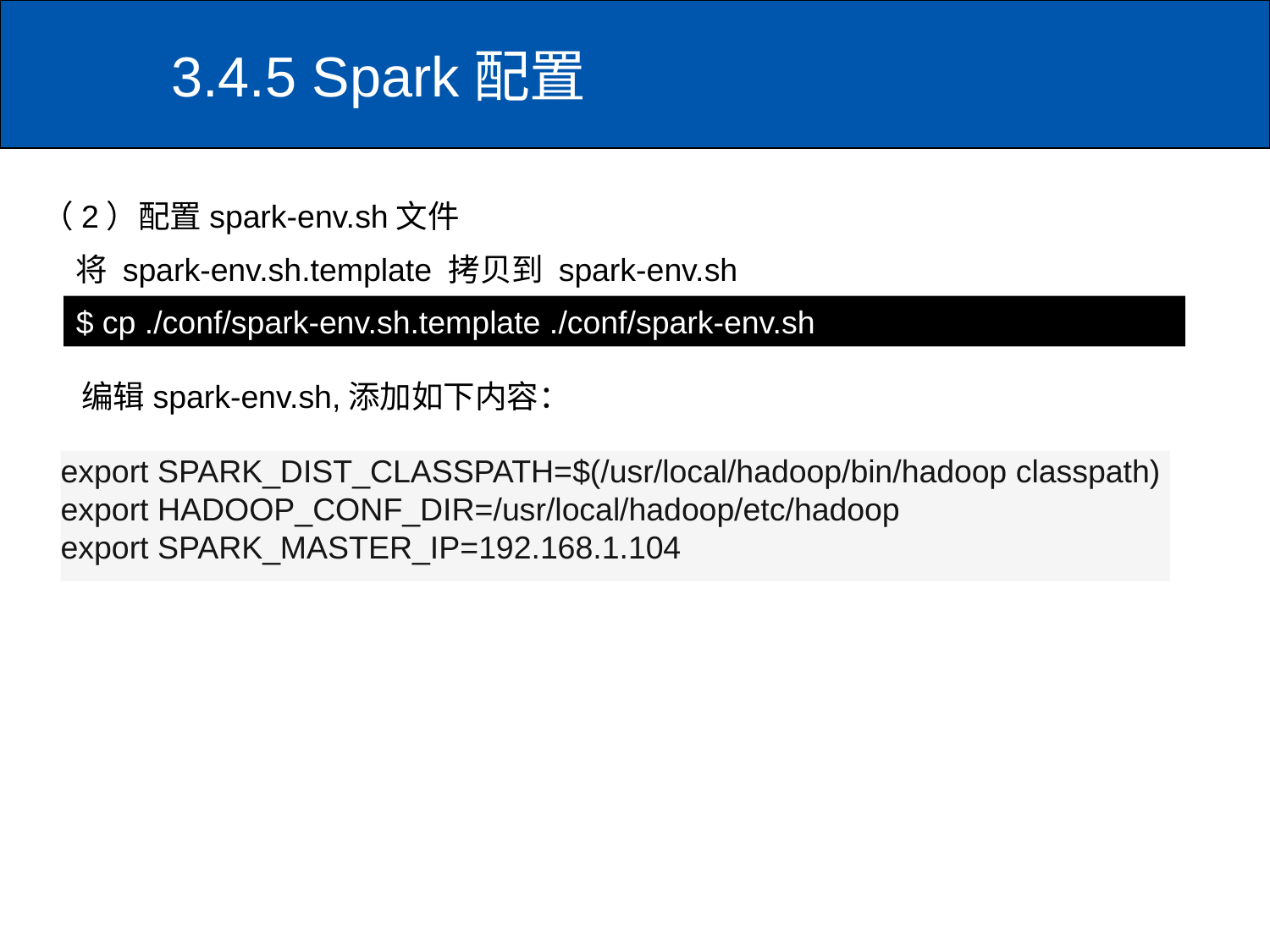

# 3.4.5 Spark配置
（2）配置spark-env.sh文件
将 spark-env.sh.template 拷贝到 spark-env.sh
$ cp ./conf/spark-env.sh.template ./conf/spark-env.sh
编辑spark-env.sh,添加如下内容：
export SPARK_DIST_CLASSPATH=$(/usr/local/hadoop/bin/hadoop classpath)
export HADOOP_CONF_DIR=/usr/local/hadoop/etc/hadoop
export SPARK_MASTER_IP=192.168.1.104